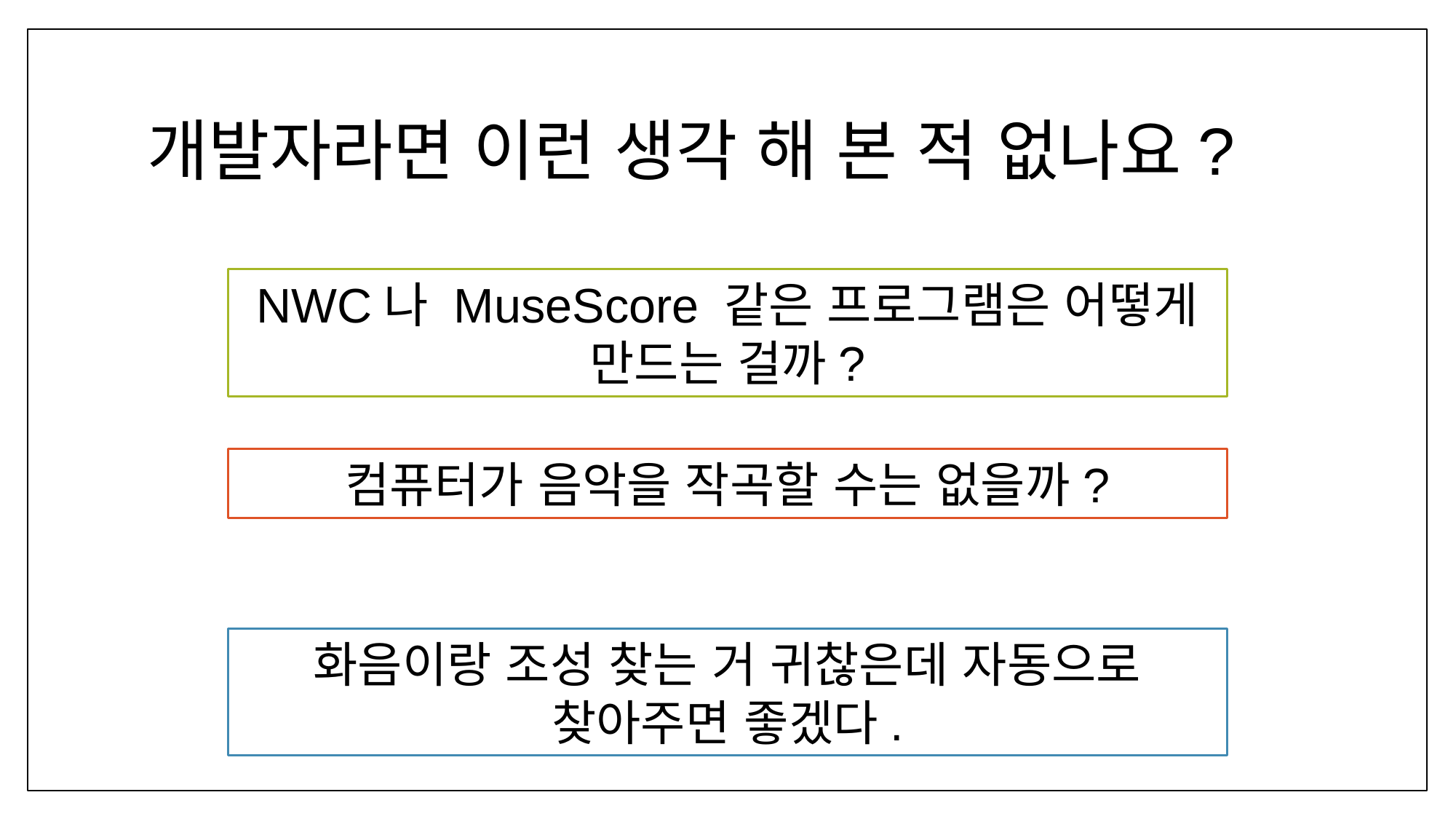

# 개발자라면 이런 생각 해 본 적 없나요?
NWC나 MuseScore 같은 프로그램은 어떻게 만드는 걸까?
컴퓨터가 음악을 작곡할 수는 없을까?
화음이랑 조성 찾는 거 귀찮은데 자동으로 찾아주면 좋겠다.